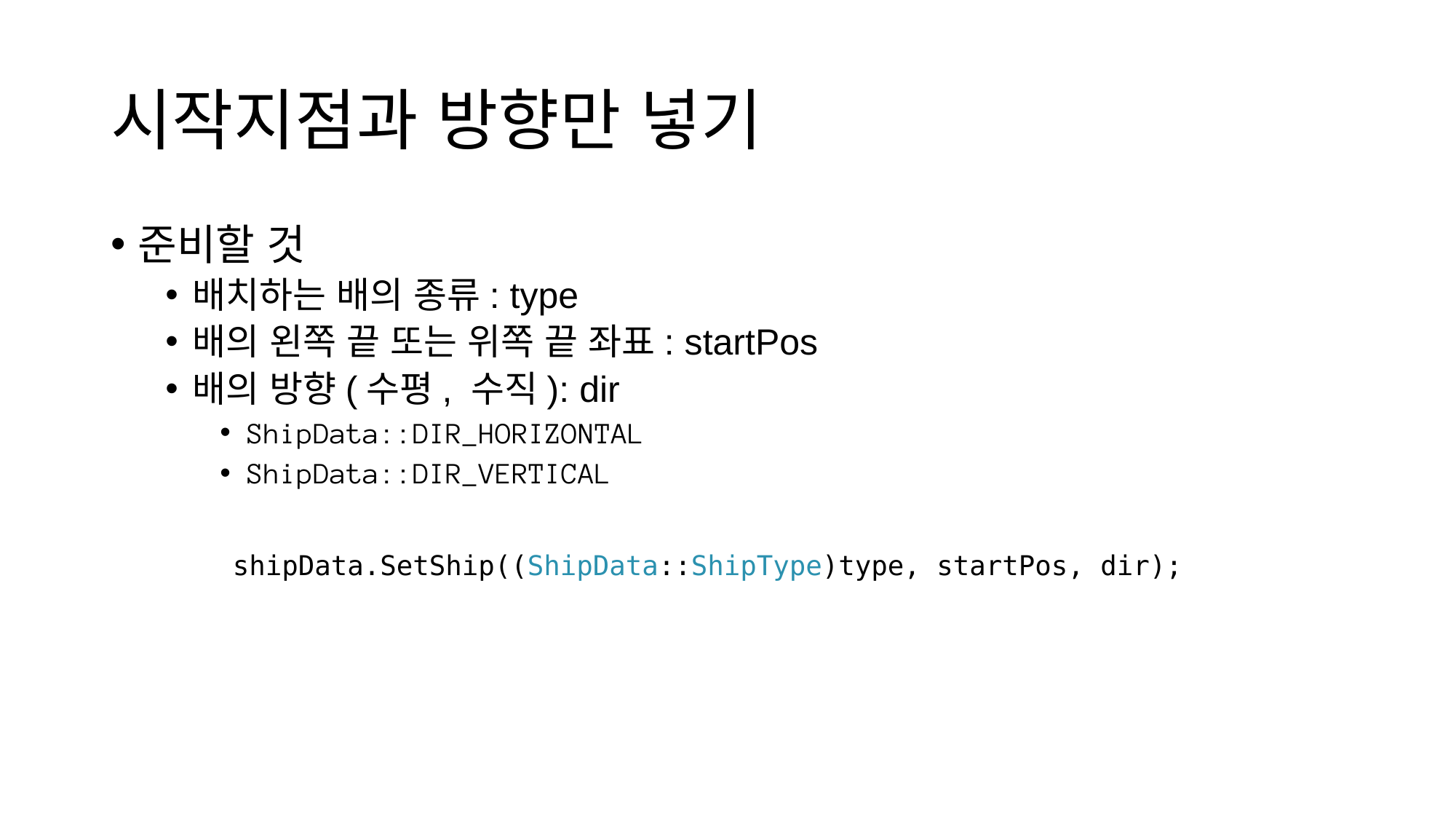

# 시작지점과 방향만 넣기
준비할 것
배치하는 배의 종류: type
배의 왼쪽 끝 또는 위쪽 끝 좌표: startPos
배의 방향(수평, 수직): dir
ShipData::DIR_HORIZONTAL
ShipData::DIR_VERTICAL
shipData.SetShip((ShipData::ShipType)type, startPos, dir);